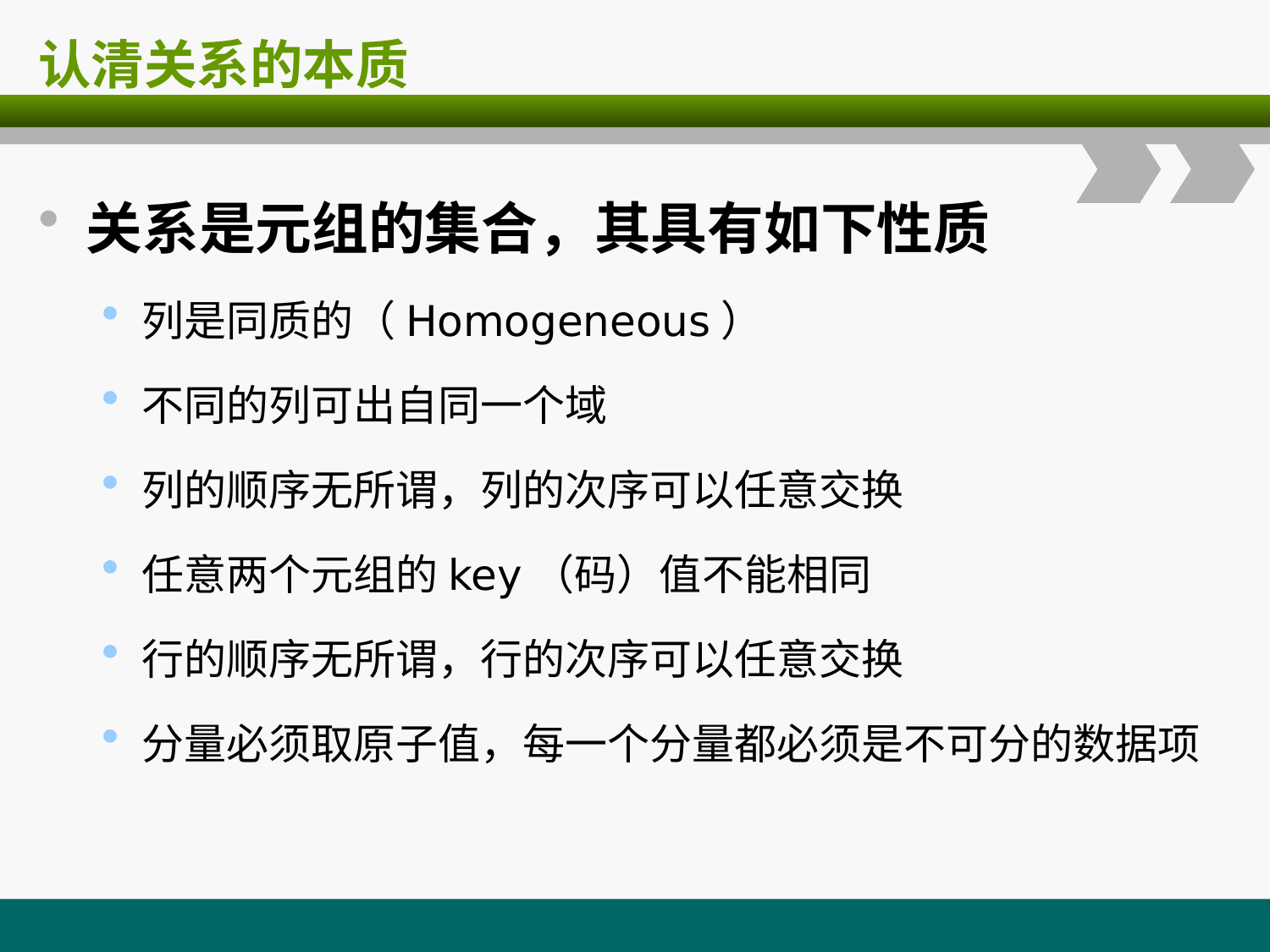

# 认清关系的本质
关系是元组的集合，其具有如下性质
列是同质的（Homogeneous）
不同的列可出自同一个域
列的顺序无所谓，列的次序可以任意交换
任意两个元组的key（码）值不能相同
行的顺序无所谓，行的次序可以任意交换
分量必须取原子值，每一个分量都必须是不可分的数据项